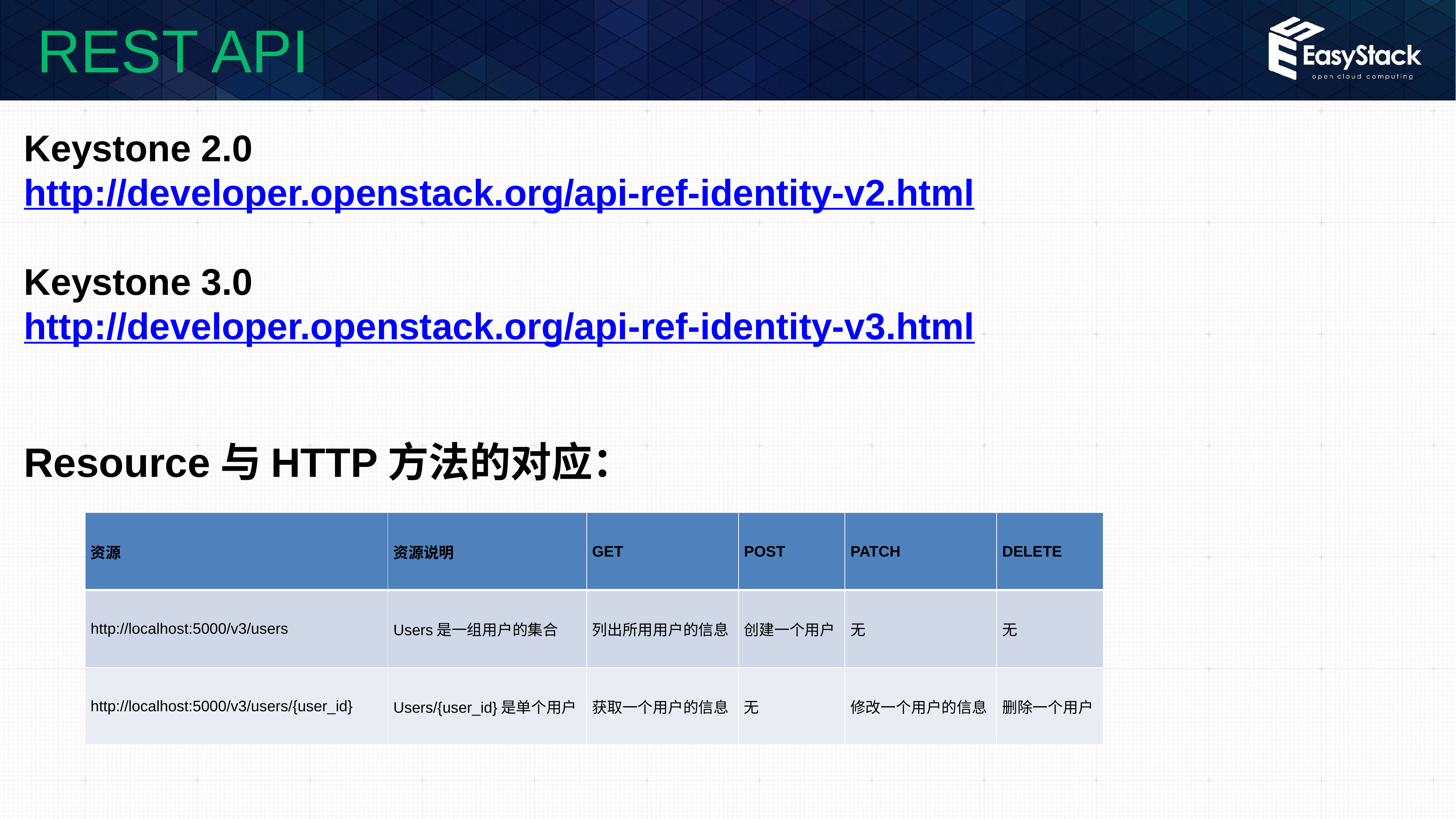

REST API
Keystone 2.0
http://developer.openstack.org/api-ref-identity-v2.html

Keystone 3.0
http://developer.openstack.org/api-ref-identity-v3.html

Resource与HTTP方法的对应：

| 资源 | 资源说明 | GET | POST | PATCH | DELETE |
| --- | --- | --- | --- | --- | --- |
| http://localhost:5000/v3/users | Users是一组用户的集合 | 列出所用用户的信息 | 创建一个用户 | 无 | 无 |
| http://localhost:5000/v3/users/{user\_id}​ | Users/{user\_id}是单个用户 | 获取一个用户的信息 | 无 | 修改一个用户的信息 | 删除一个用户 |